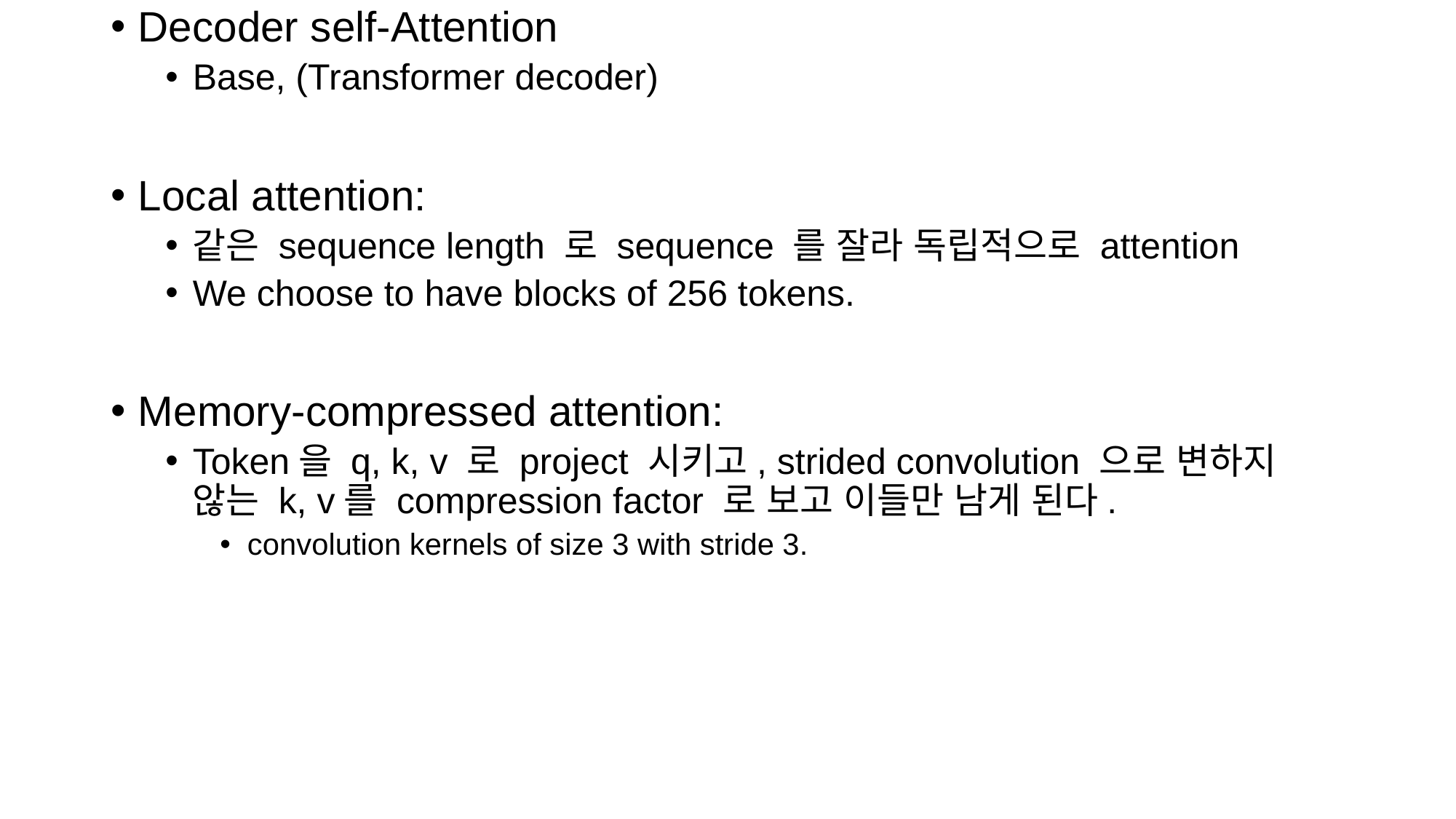

Decoder self-Attention
Base, (Transformer decoder)

Local attention:
같은 sequence length 로 sequence 를 잘라 독립적으로 attention
We choose to have blocks of 256 tokens.

Memory-compressed attention:
Token을 q, k, v 로 project 시키고, strided convolution 으로 변하지 않는 k, v를 compression factor 로 보고 이들만 남게 된다.
convolution kernels of size 3 with stride 3.